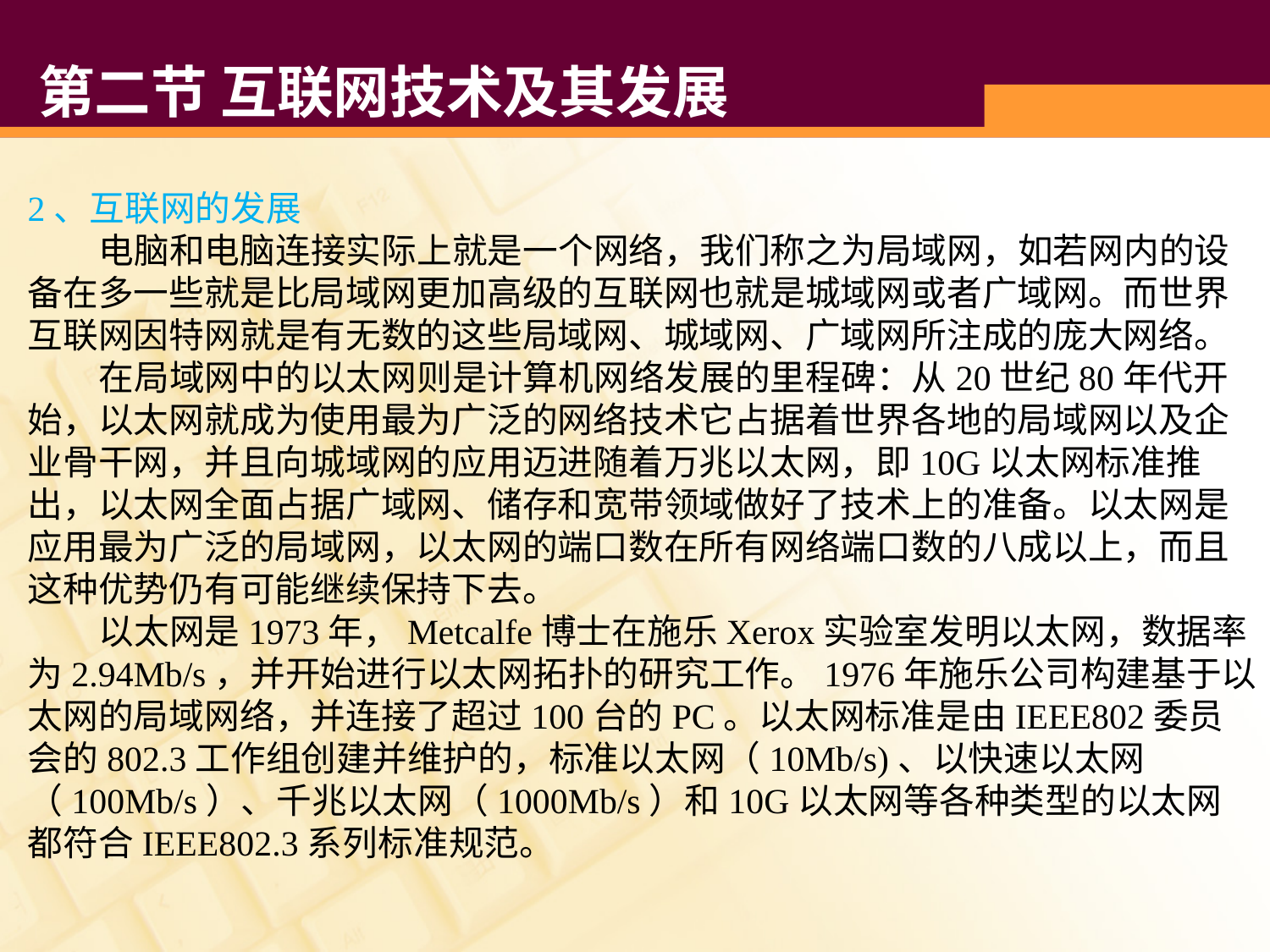

# 第二节 互联网技术及其发展
2、互联网的发展
        电脑和电脑连接实际上就是一个网络，我们称之为局域网，如若网内的设备在多一些就是比局域网更加高级的互联网也就是城域网或者广域网。而世界互联网因特网就是有无数的这些局域网、城域网、广域网所注成的庞大网络。
        在局域网中的以太网则是计算机网络发展的里程碑：从20世纪80年代开始，以太网就成为使用最为广泛的网络技术它占据着世界各地的局域网以及企业骨干网，并且向城域网的应用迈进随着万兆以太网，即10G以太网标准推出，以太网全面占据广域网、储存和宽带领域做好了技术上的准备。以太网是应用最为广泛的局域网，以太网的端口数在所有网络端口数的八成以上，而且这种优势仍有可能继续保持下去。
        以太网是1973年，Metcalfe博士在施乐Xerox实验室发明以太网，数据率为2.94Mb/s，并开始进行以太网拓扑的研究工作。1976年施乐公司构建基于以太网的局域网络，并连接了超过100台的PC。以太网标准是由IEEE802委员会的802.3工作组创建并维护的，标准以太网（10Mb/s)、以快速以太网（100Mb/s）、千兆以太网（1000Mb/s）和10G以太网等各种类型的以太网都符合IEEE802.3系列标准规范。